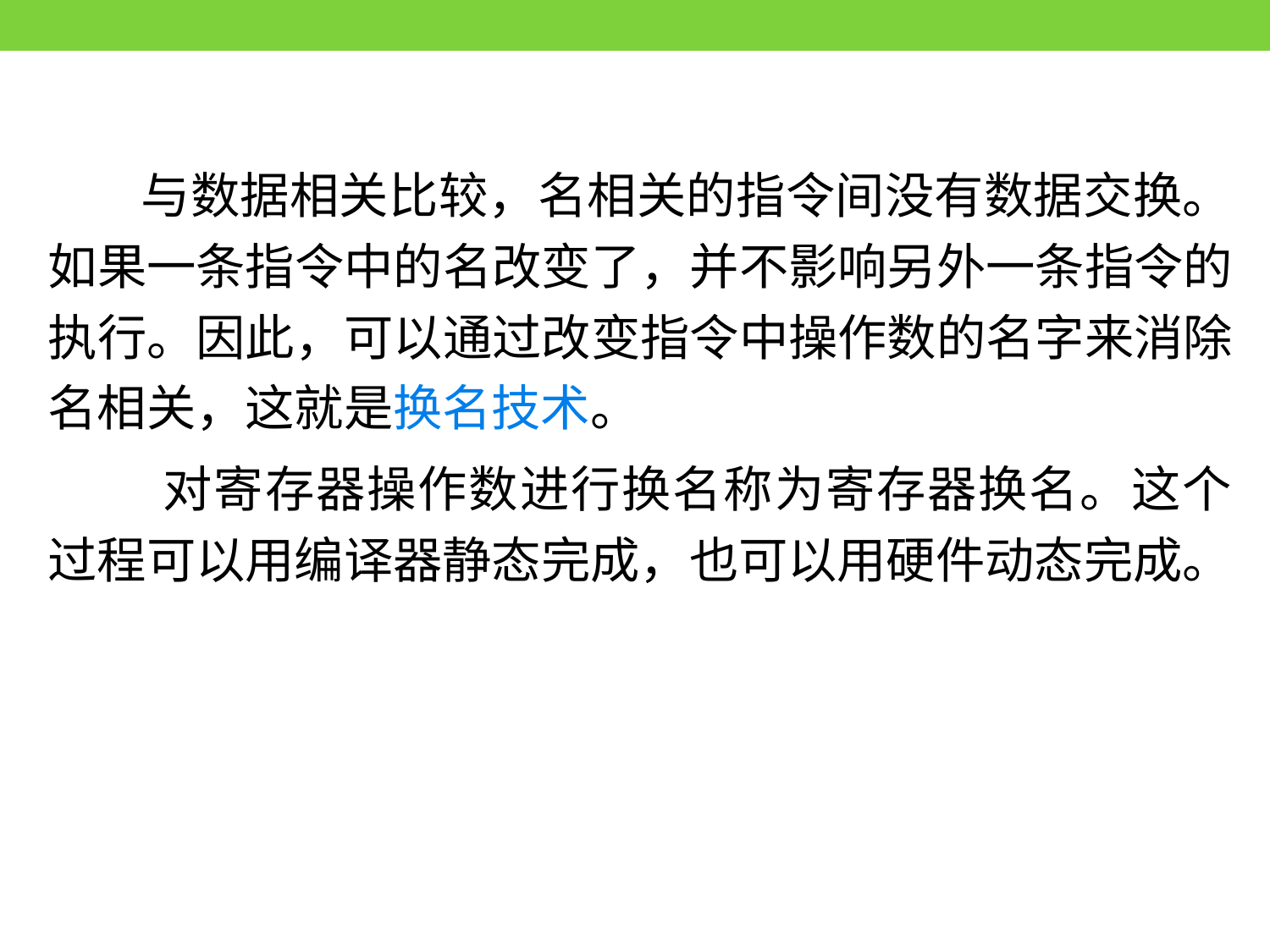

7
       与数据相关比较，名相关的指令间没有数据交换。如果一条指令中的名改变了，并不影响另外一条指令的执行。因此，可以通过改变指令中操作数的名字来消除名相关，这就是换名技术。
        对寄存器操作数进行换名称为寄存器换名。这个过程可以用编译器静态完成，也可以用硬件动态完成。